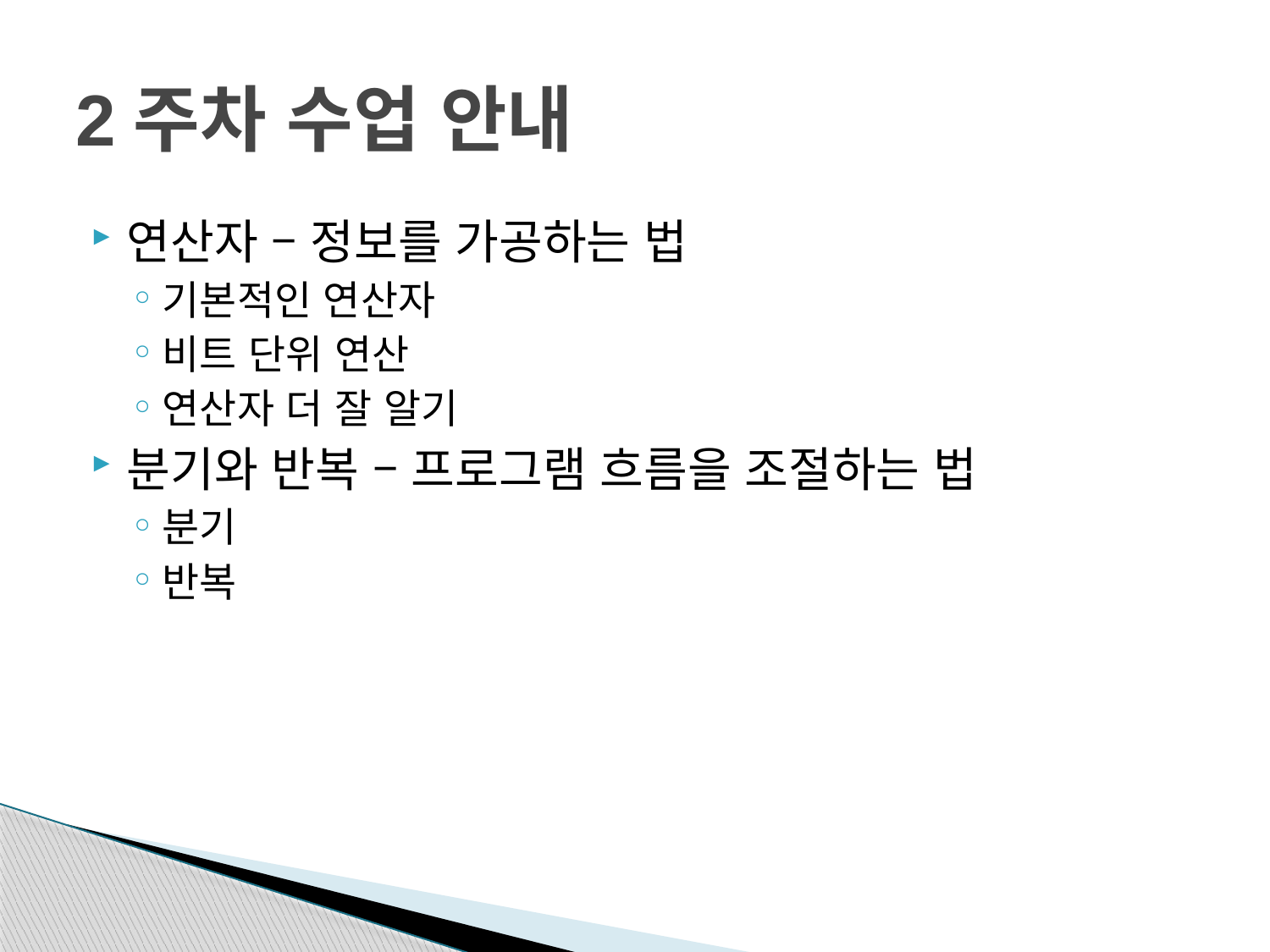

# 2주차 수업 안내
연산자 – 정보를 가공하는 법
기본적인 연산자
비트 단위 연산
연산자 더 잘 알기
분기와 반복 – 프로그램 흐름을 조절하는 법
분기
반복